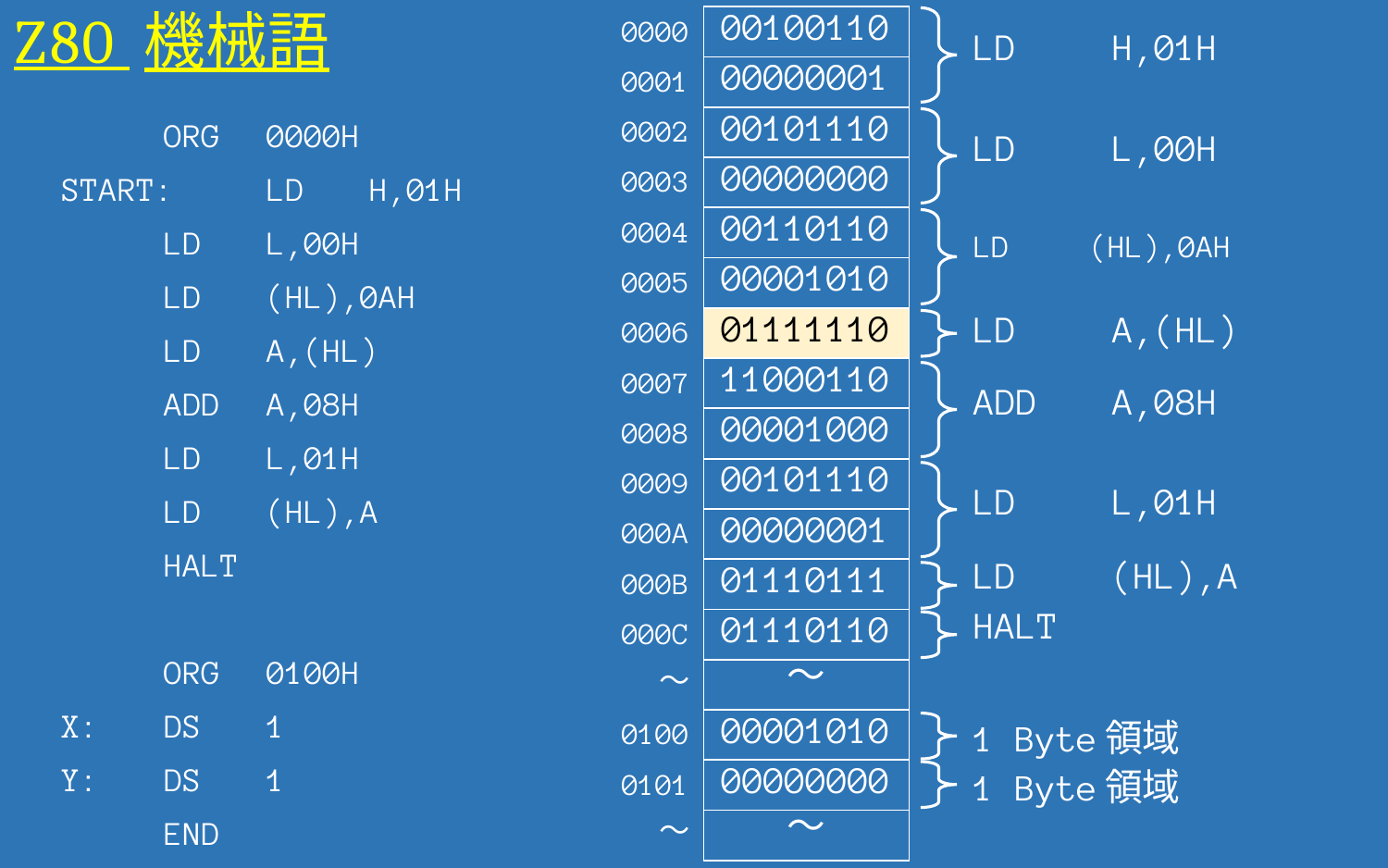

# Z80 機械語
| 0000 | 00100110 |
| --- | --- |
| 0001 | 00000001 |
| 0002 | 00101110 |
| 0003 | 00000000 |
| 0004 | 00110110 |
| 0005 | 00001010 |
| 0006 | 01111110 |
| 0007 | 11000110 |
| 0008 | 00001000 |
| 0009 | 00101110 |
| 000A | 00000001 |
| 000B | 01110111 |
| 000C | 01110110 |
| 〜 | 〜 |
| 0100 | 00001010 |
| 0101 | 00000000 |
| 〜 | 〜 |

LD	H,01H
	ORG	0000H
START:	LD	H,01H
	LD	L,00H
	LD	(HL),0AH
	LD	A,(HL)
	ADD	A,08H
	LD	L,01H
	LD	(HL),A
	HALT

	ORG	0100H
X:	DS	1
Y:	DS	1
	END

LD	L,00H

LD	(HL),0AH
LD	A,(HL)

ADD	A,08H

LD	L,01H
LD	(HL),A

HALT

1 Byte領域

1 Byte領域